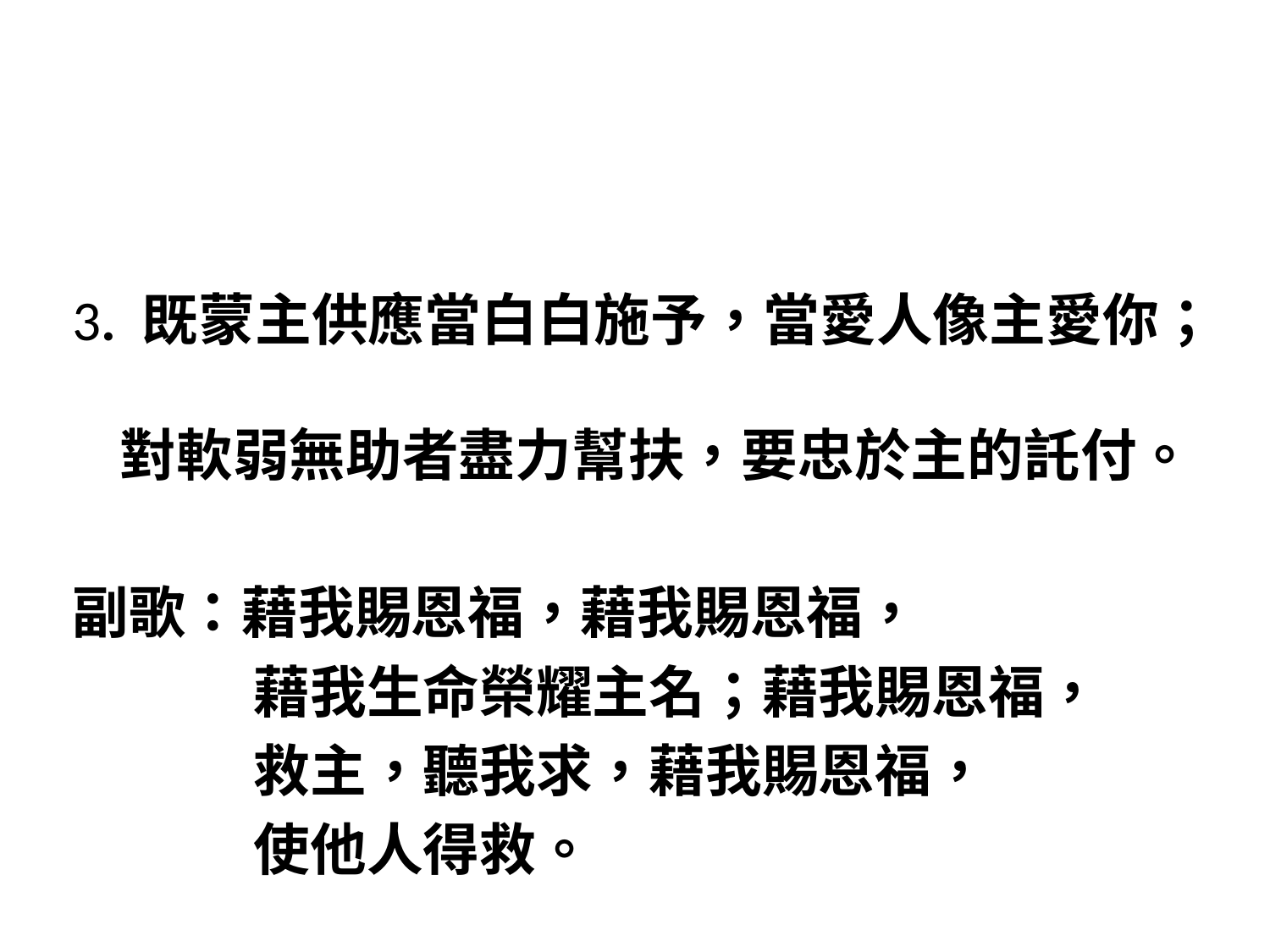

#
3. 既蒙主供應當白白施予，當愛人像主愛你；
對軟弱無助者盡力幫扶，要忠於主的託付。

副歌：藉我賜恩福，藉我賜恩福，
             藉我生命榮耀主名；藉我賜恩福，
             救主，聽我求，藉我賜恩福，
             使他人得救。